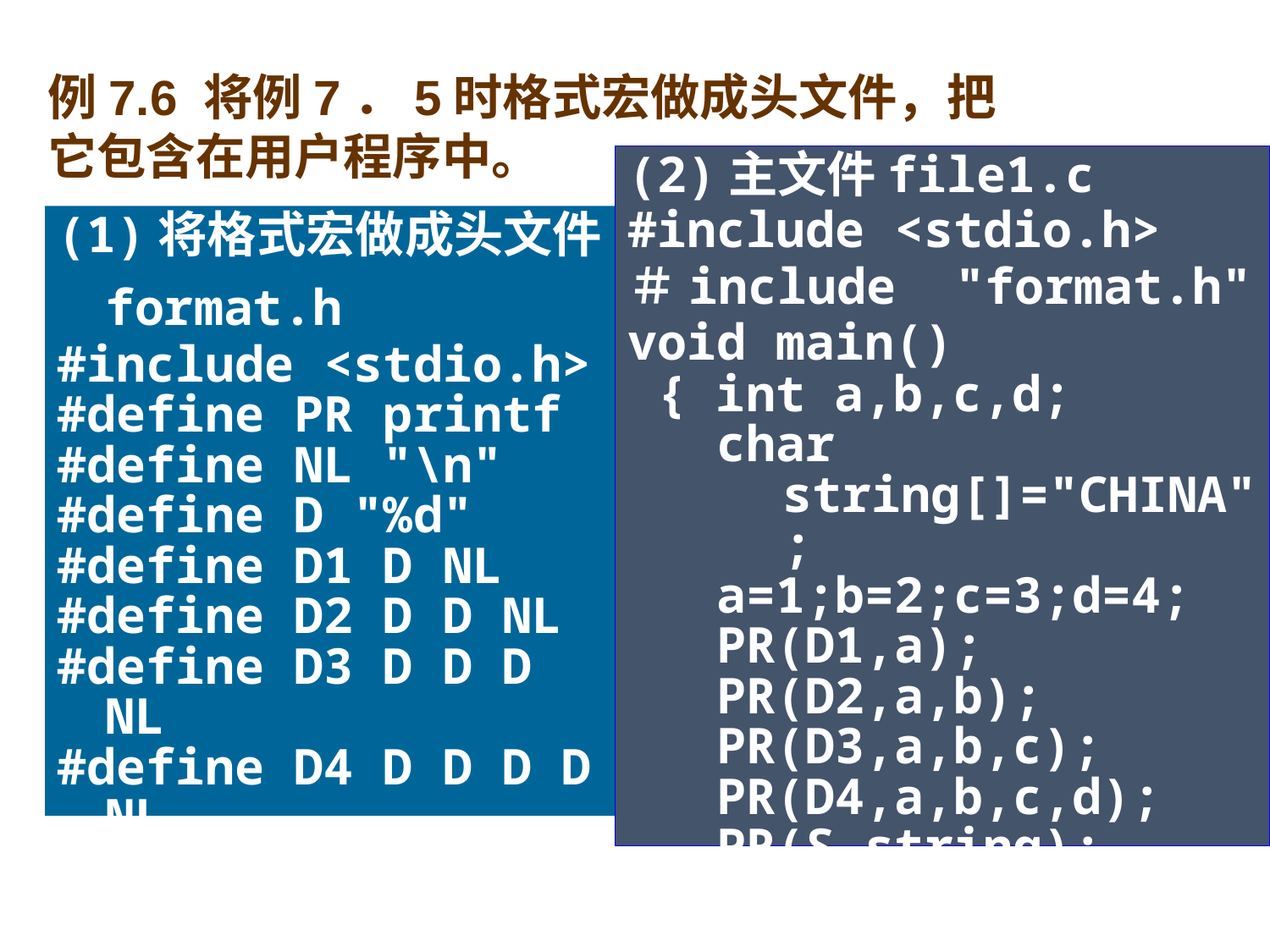

例7.6 将例7．5时格式宏做成头文件，把它包含在用户程序中。
(2)主文件file1.c
#include <stdio.h>
＃include  "format.h"
void main()
 { int a,b,c,d;
   char string[]="CHINA";
   a=1;b=2;c=3;d=4;
   PR(D1,a);
   PR(D2,a,b);
   PR(D3,a,b,c);
   PR(D4,a,b,c,d);
   PR(S,string);
 }
(1)将格式宏做成头文件format.h
#include <stdio.h>
#define PR printf
#define NL "\n"
#define D "%d"
#define D1 D NL
#define D2 D D NL
#define D3 D D D NL
#define D4 D D D D NL
#define S "%s"